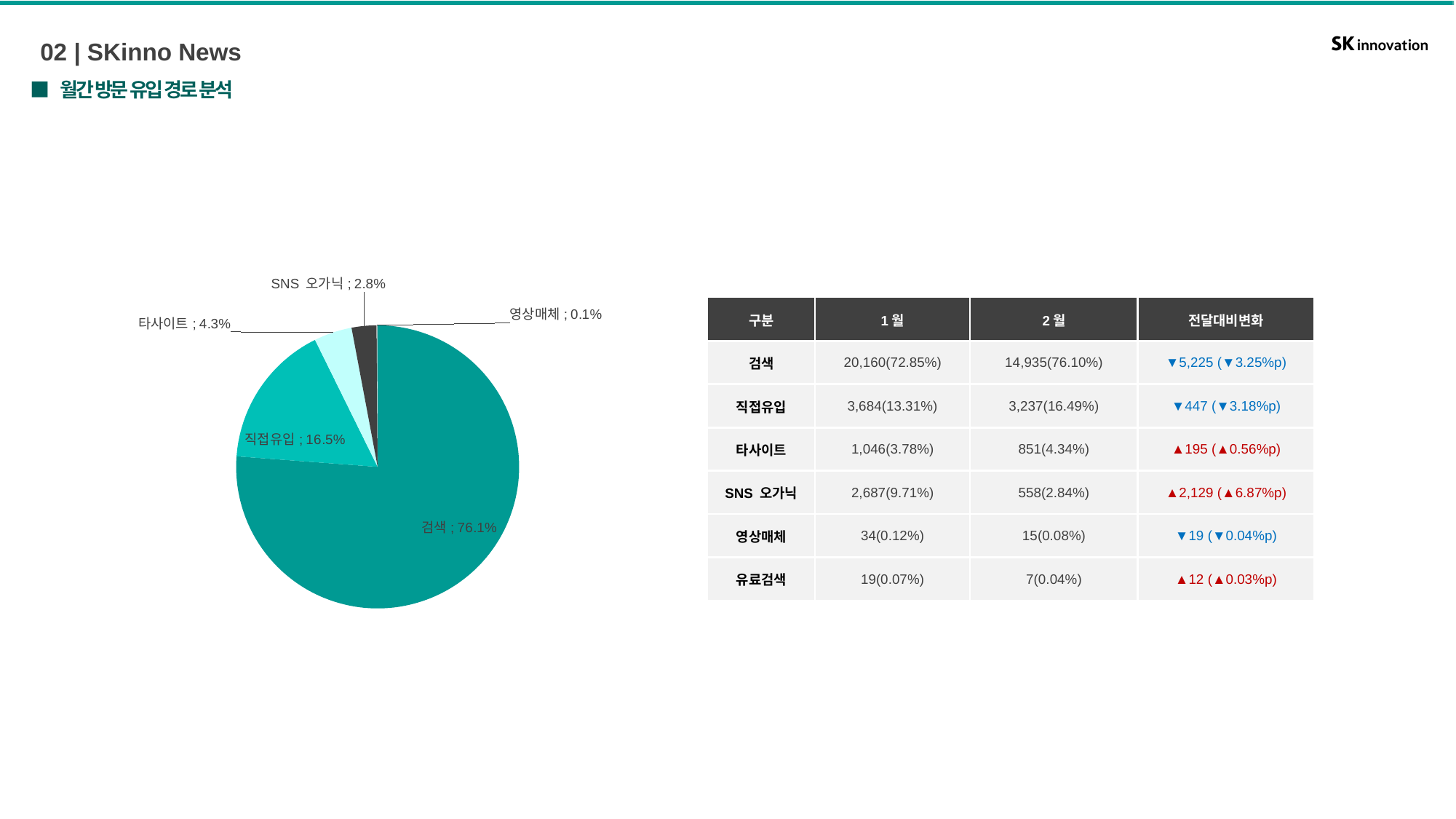

02 | SKinno News
■ 월간 방문 유입 경로 분석

### Chart

| Category |  |
|---|---|
| 검색 | 0.7610191082802548 |
| 직접유입 | 0.16494267515923566 |
| 타사이트 | 0.04336305732484076 |
| SNS 오가닉 | 0.02843312101910828 |
| 영상매체 | 0.0007643312101910828 |
| 유료검색 | 0.000356687898089172 |
| 구분 | 1월 | 2월 | 전달대비변화 |
| --- | --- | --- | --- |
| 검색 | 20,160(72.85%) | 14,935(76.10%) | ▼5,225 (▼3.25%p) |
| 직접유입 | 3,684(13.31%) | 3,237(16.49%) | ▼447 (▼3.18%p) |
| 타사이트 | 1,046(3.78%) | 851(4.34%) | ▲195 (▲0.56%p) |
| SNS 오가닉 | 2,687(9.71%) | 558(2.84%) | ▲2,129 (▲6.87%p) |
| 영상매체 | 34(0.12%) | 15(0.08%) | ▼19 (▼0.04%p) |
| 유료검색 | 19(0.07%) | 7(0.04%) | ▲12 (▲0.03%p) |